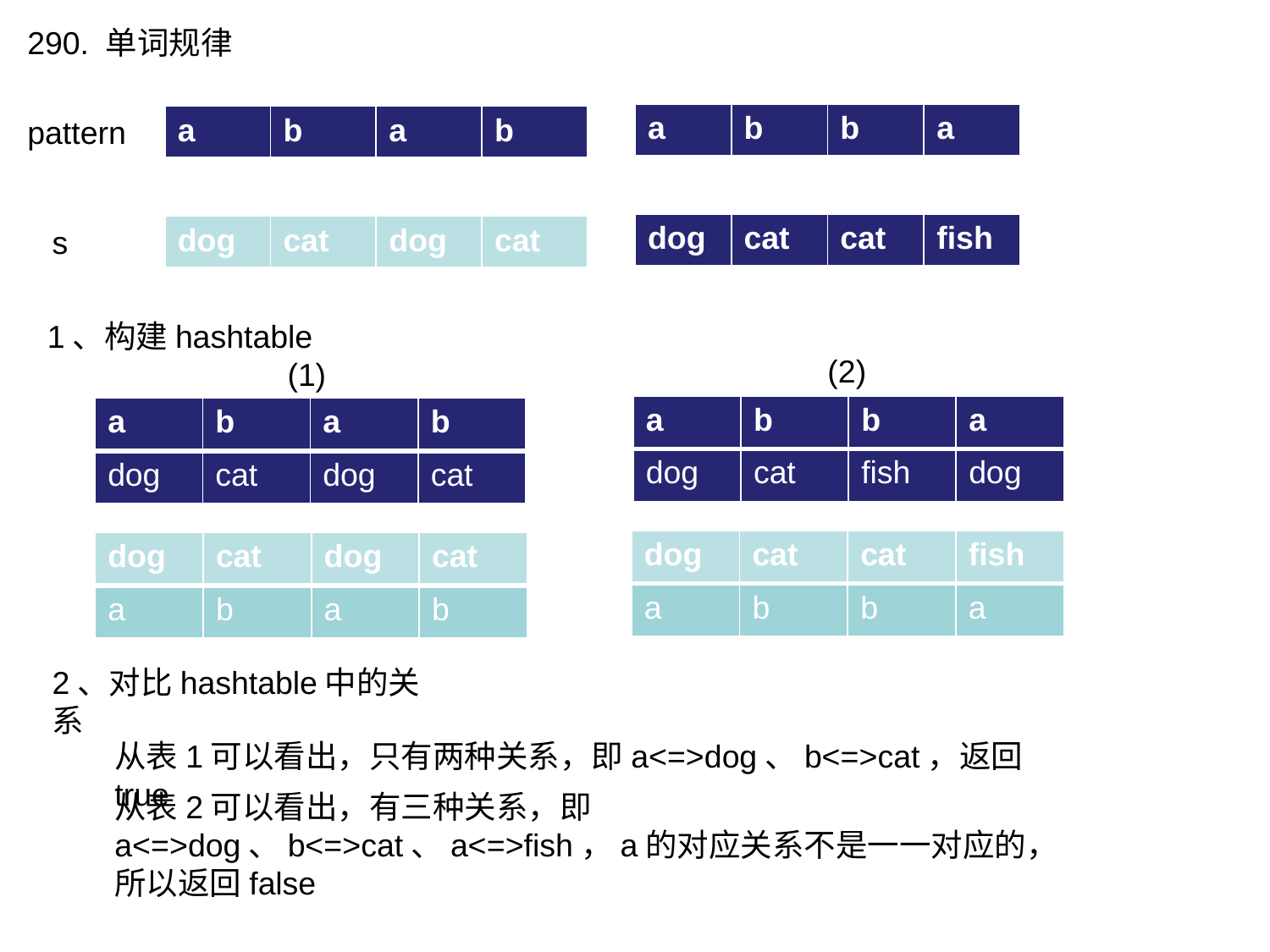

290. 单词规律
| a | b | b | a |
| --- | --- | --- | --- |
pattern
| a | b | a | b |
| --- | --- | --- | --- |
| dog | cat | cat | fish |
| --- | --- | --- | --- |
s
| dog | cat | dog | cat |
| --- | --- | --- | --- |
1、构建hashtable
(2)
(1)
| a | b | b | a |
| --- | --- | --- | --- |
| dog | cat | fish | dog |
| a | b | a | b |
| --- | --- | --- | --- |
| dog | cat | dog | cat |
| dog | cat | cat | fish |
| --- | --- | --- | --- |
| a | b | b | a |
| dog | cat | dog | cat |
| --- | --- | --- | --- |
| a | b | a | b |
2、对比hashtable中的关系
从表1可以看出，只有两种关系，即a<=>dog、b<=>cat，返回true
从表2可以看出，有三种关系，即a<=>dog、b<=>cat、a<=>fish，a的对应关系不是一一对应的，所以返回false